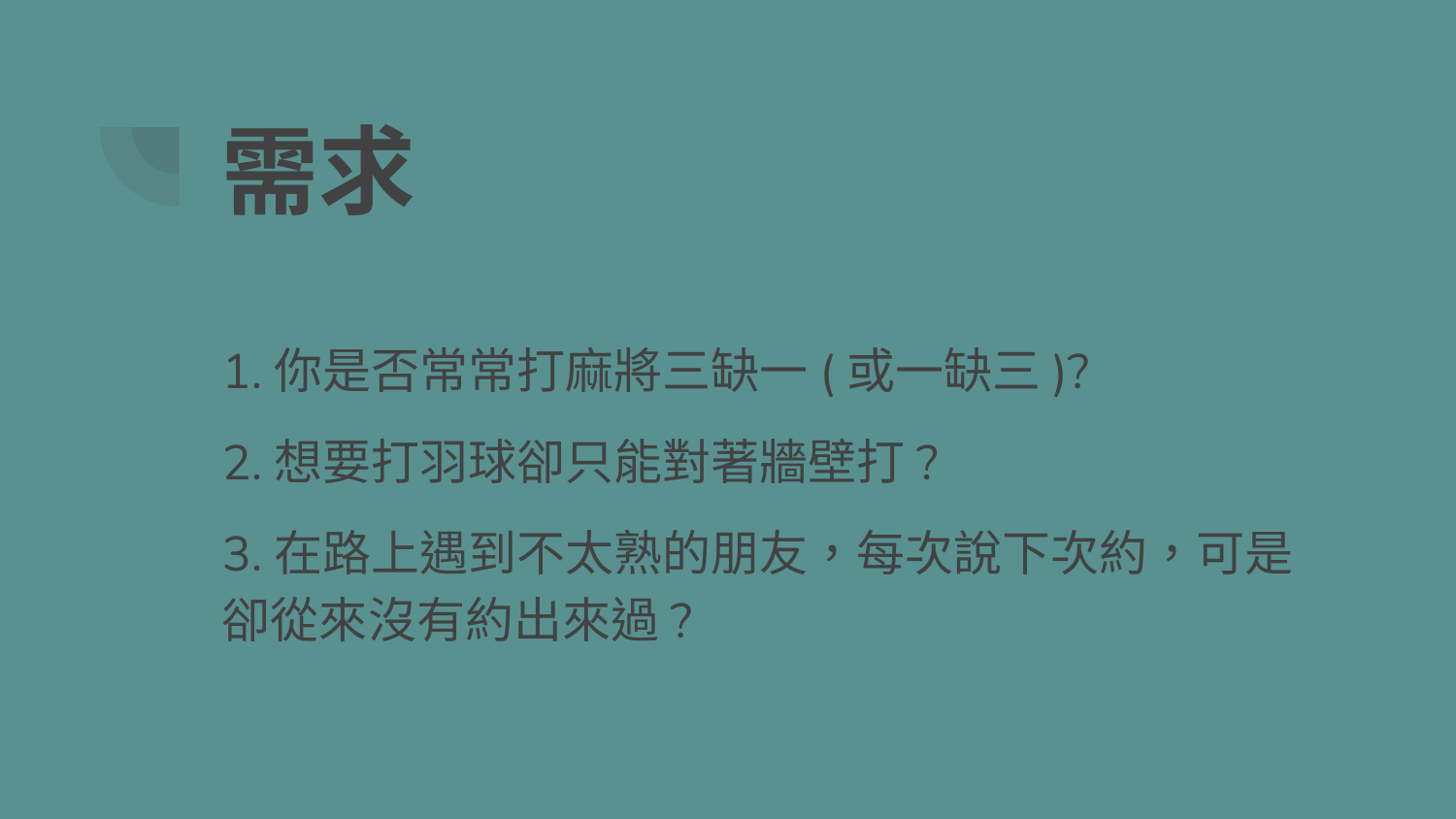

# 需求
1.你是否常常打麻將三缺一(或一缺三)?
2.想要打羽球卻只能對著牆壁打?
3.在路上遇到不太熟的朋友，每次說下次約，可是卻從來沒有約出來過?